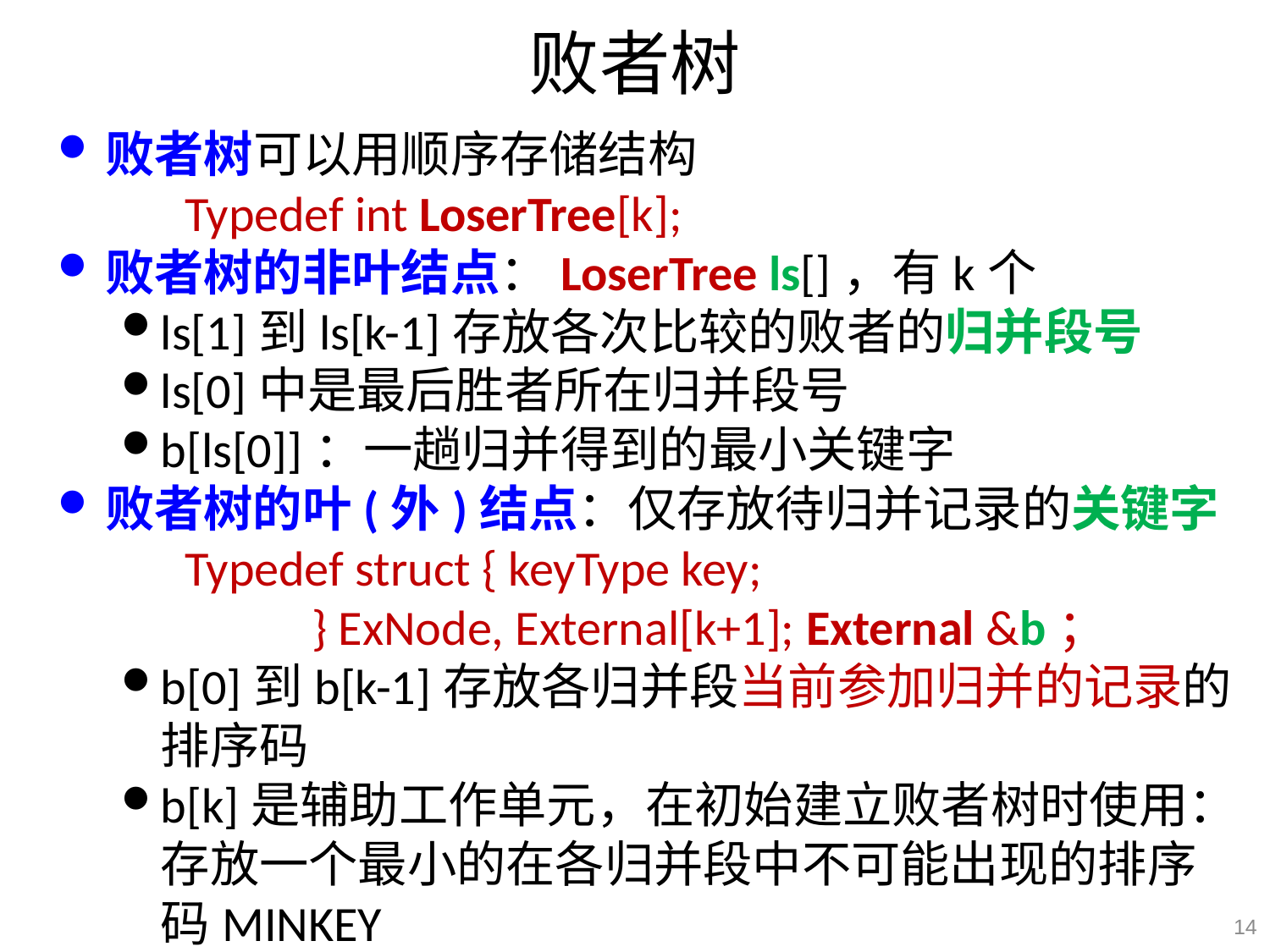

# 败者树
败者树可以用顺序存储结构
	Typedef int LoserTree[k];
败者树的非叶结点：LoserTree ls[]，有k个
ls[1]到ls[k-1]存放各次比较的败者的归并段号
ls[0]中是最后胜者所在归并段号
b[ls[0]]：一趟归并得到的最小关键字
败者树的叶(外)结点：仅存放待归并记录的关键字
	Typedef struct { keyType key;
		} ExNode, External[k+1]; External &b；
b[0]到b[k-1]存放各归并段当前参加归并的记录的排序码
b[k]是辅助工作单元，在初始建立败者树时使用：存放一个最小的在各归并段中不可能出现的排序码MINKEY
14